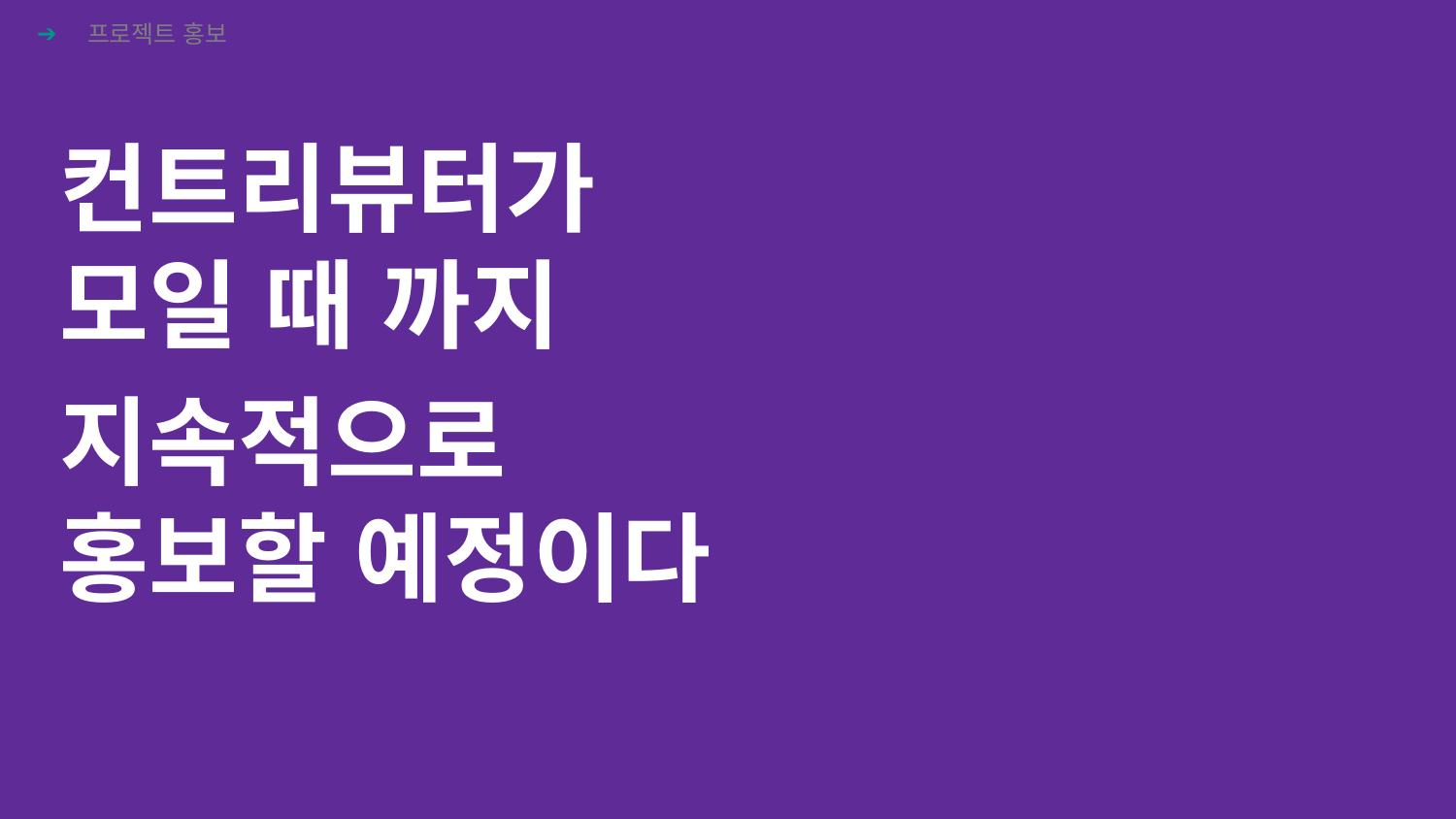

프로젝트 홍보
# 컨트리뷰터가 모일 때 까지
지속적으로 홍보할 예정이다